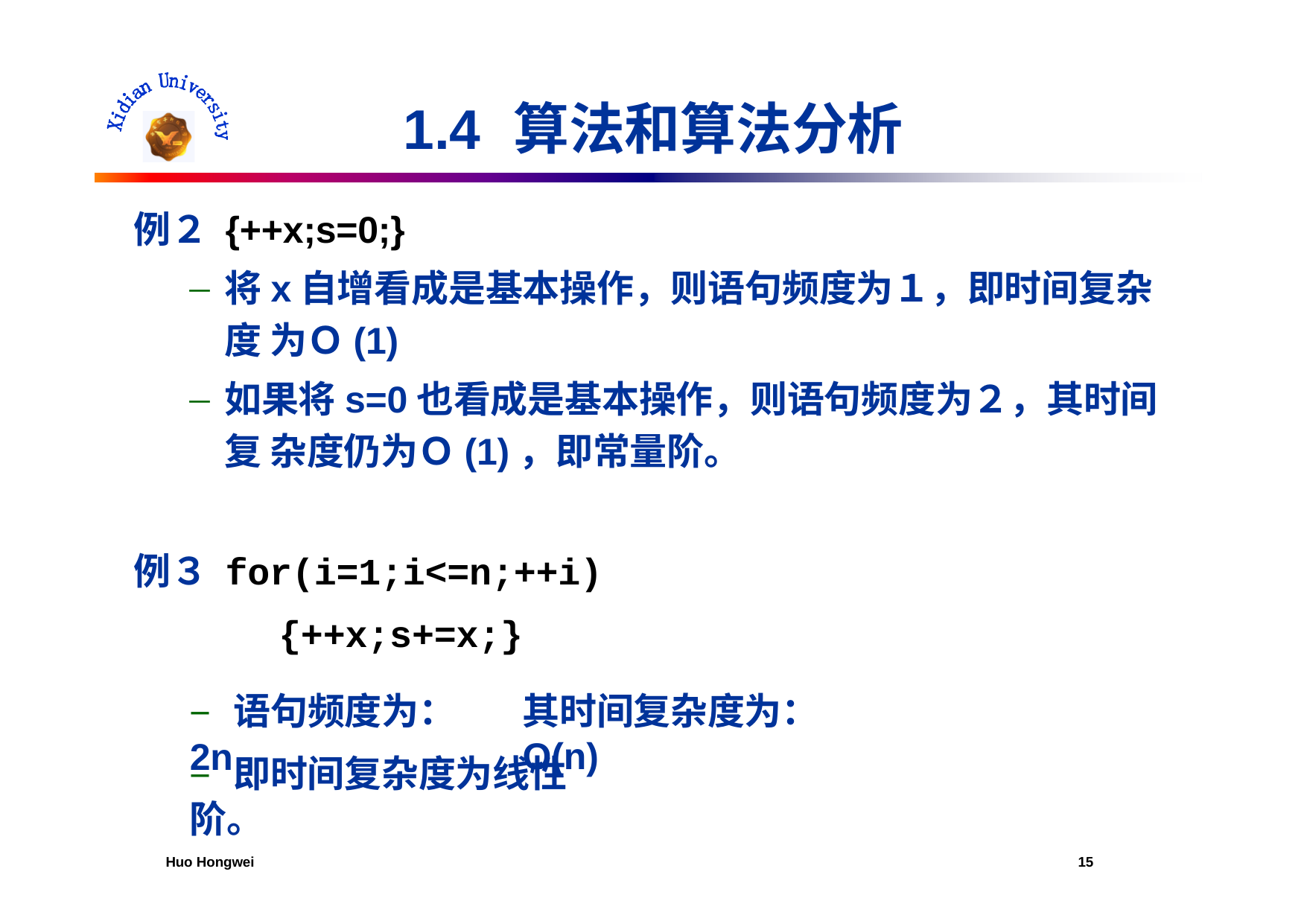

# 1.4	算法和算法分析
例２ {++x;s=0;}
将x自增看成是基本操作，则语句频度为１，即时间复杂度 为Ｏ(1)
如果将s=0也看成是基本操作，则语句频度为２，其时间复 杂度仍为Ｏ(1)，即常量阶。

例３ for(i=1;i<=n;++i)
{++x;s+=x;}
– 语句频度为：2n
其时间复杂度为：O(n)
– 即时间复杂度为线性阶。
Huo Hongwei
15